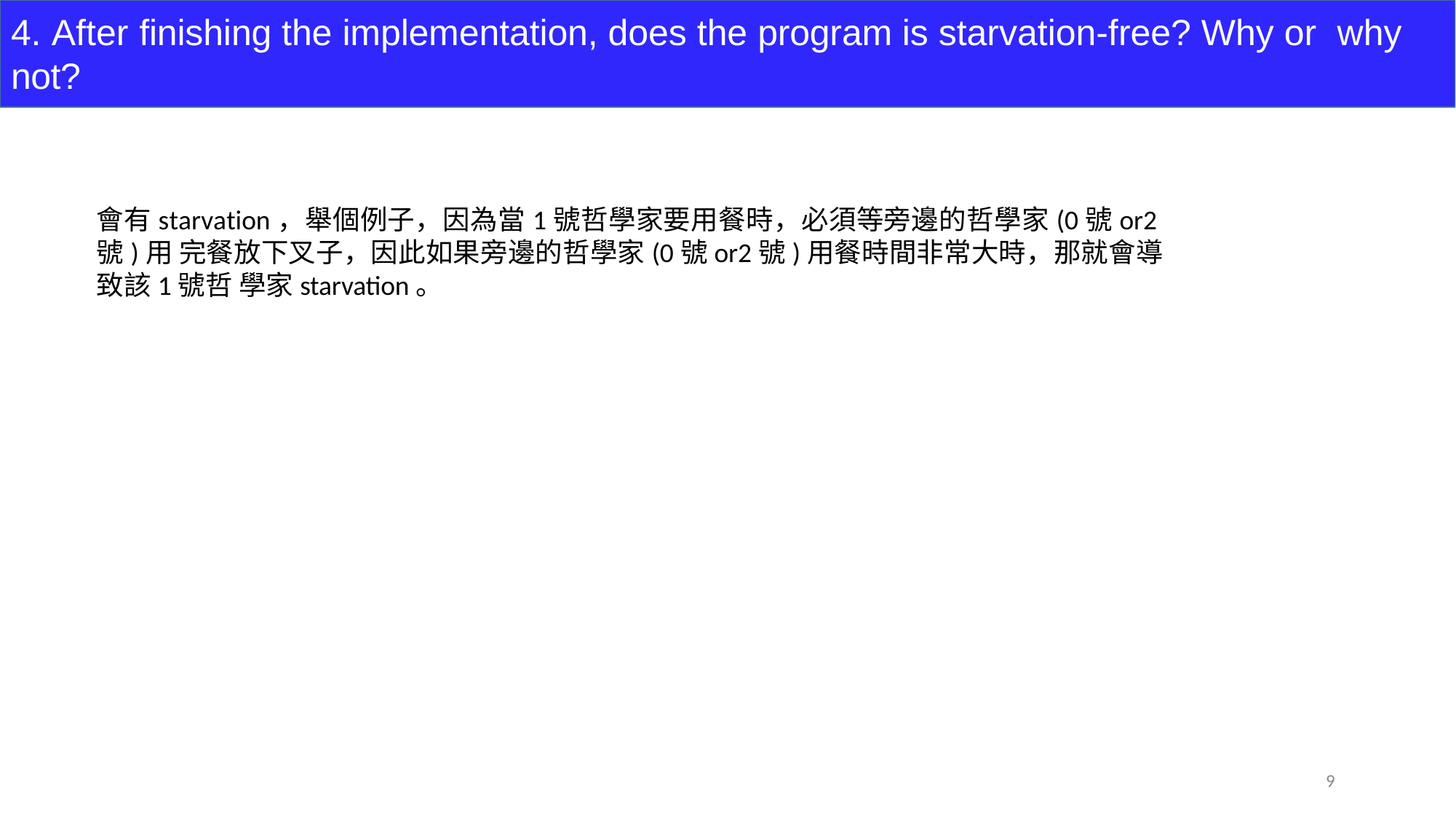

# 4. After finishing the implementation, does the program is starvation-free? Why or  why not?
會有starvation，舉個例子，因為當1號哲學家要用餐時，必須等旁邊的哲學家(0號or2號)用 完餐放下叉子，因此如果旁邊的哲學家(0號or2號)用餐時間非常大時，那就會導致該1號哲 學家starvation。
9